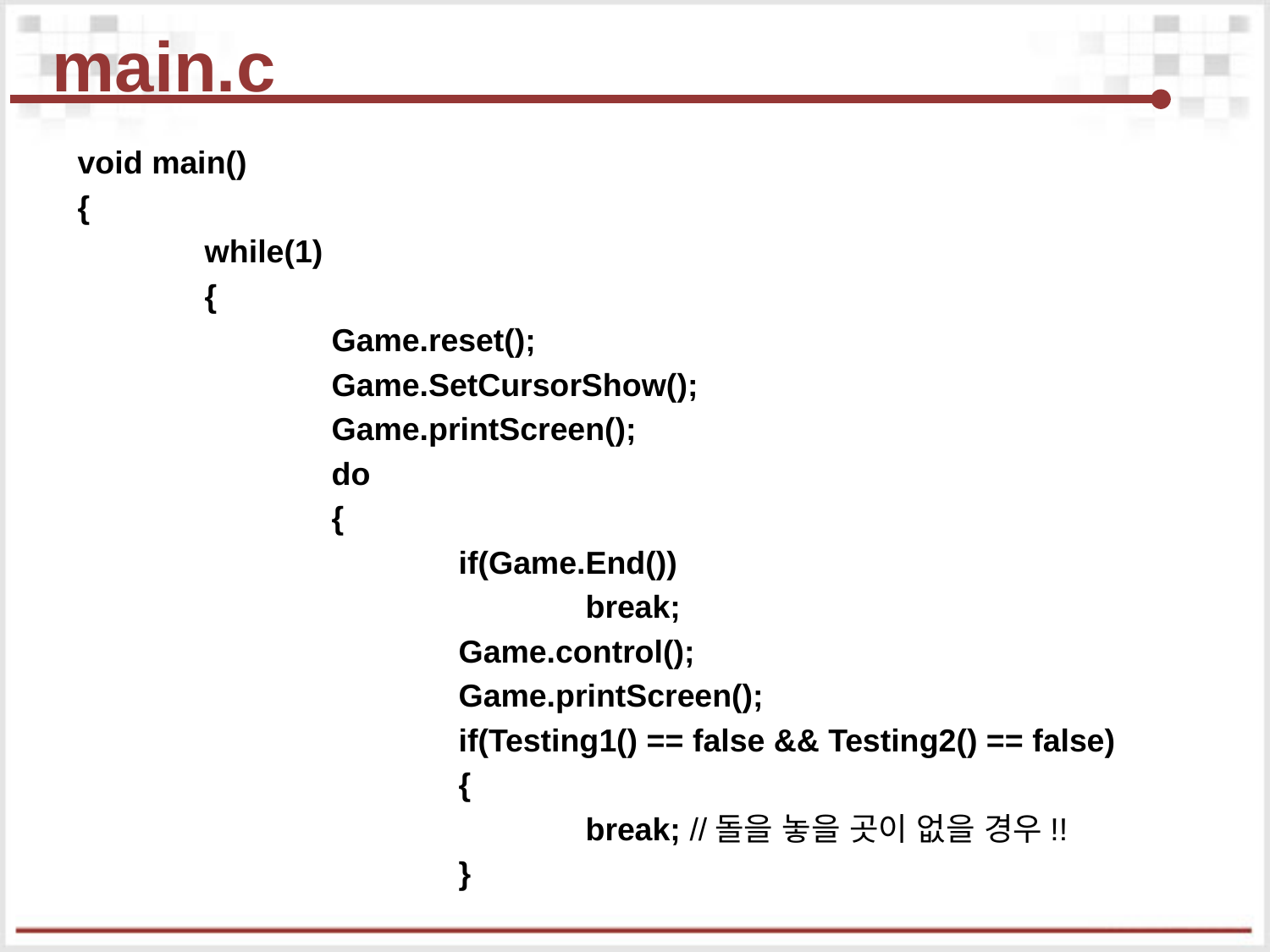

# main.c

void main()
{
	while(1)
	{
		Game.reset();
		Game.SetCursorShow();
		Game.printScreen();
		do
		{
			if(Game.End())
				break;
			Game.control();
			Game.printScreen();
			if(Testing1() == false && Testing2() == false)
			{
				break; //돌을 놓을 곳이 없을 경우!!
			}